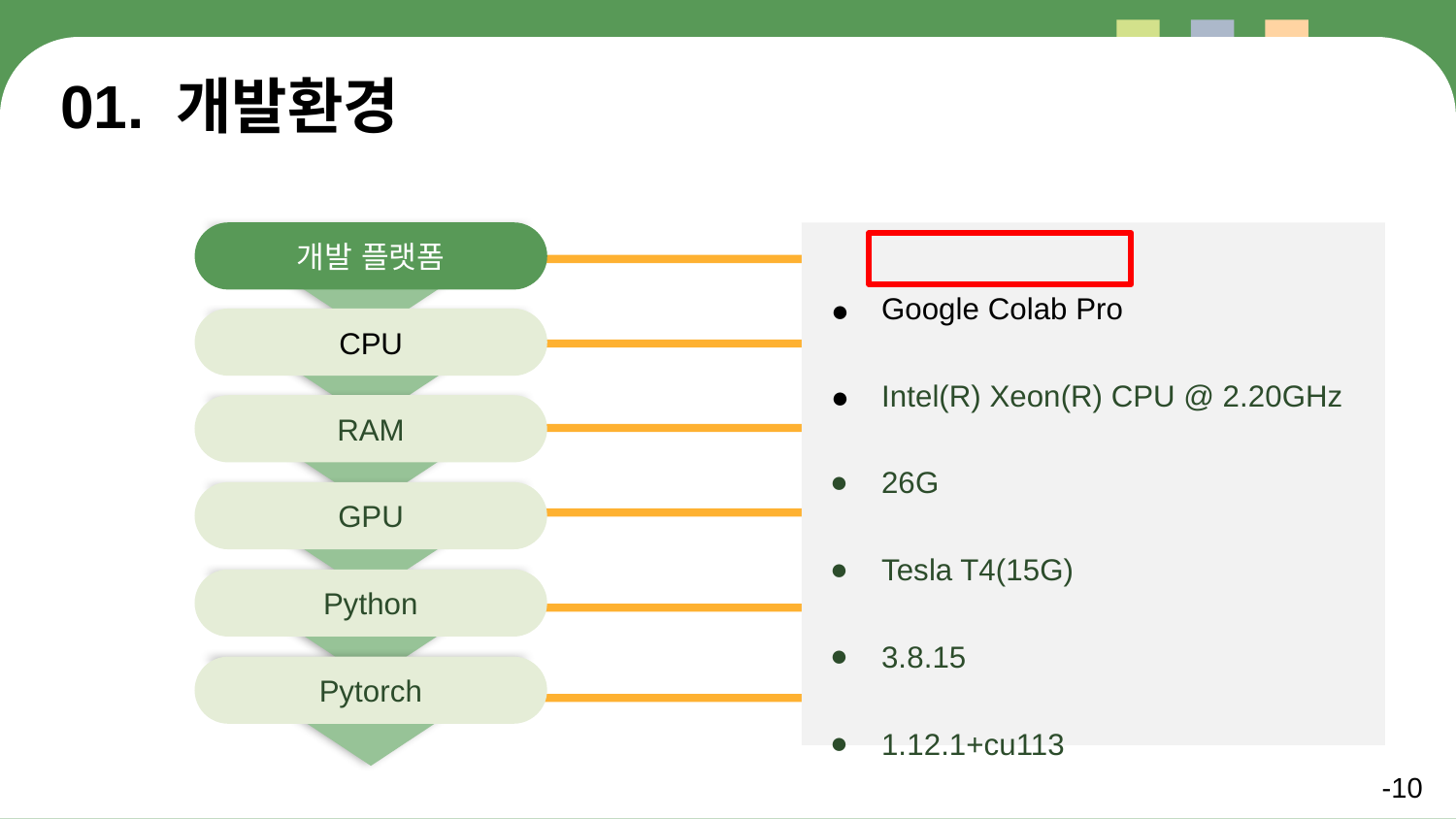

01. 개발환경
개발 플랫폼
CPU

RAM
GPU
Python
Pytorch

Google Colab Pro
Intel(R) Xeon(R) CPU @ 2.20GHz
26G
Tesla T4(15G)
3.8.15
1.12.1+cu113

-10